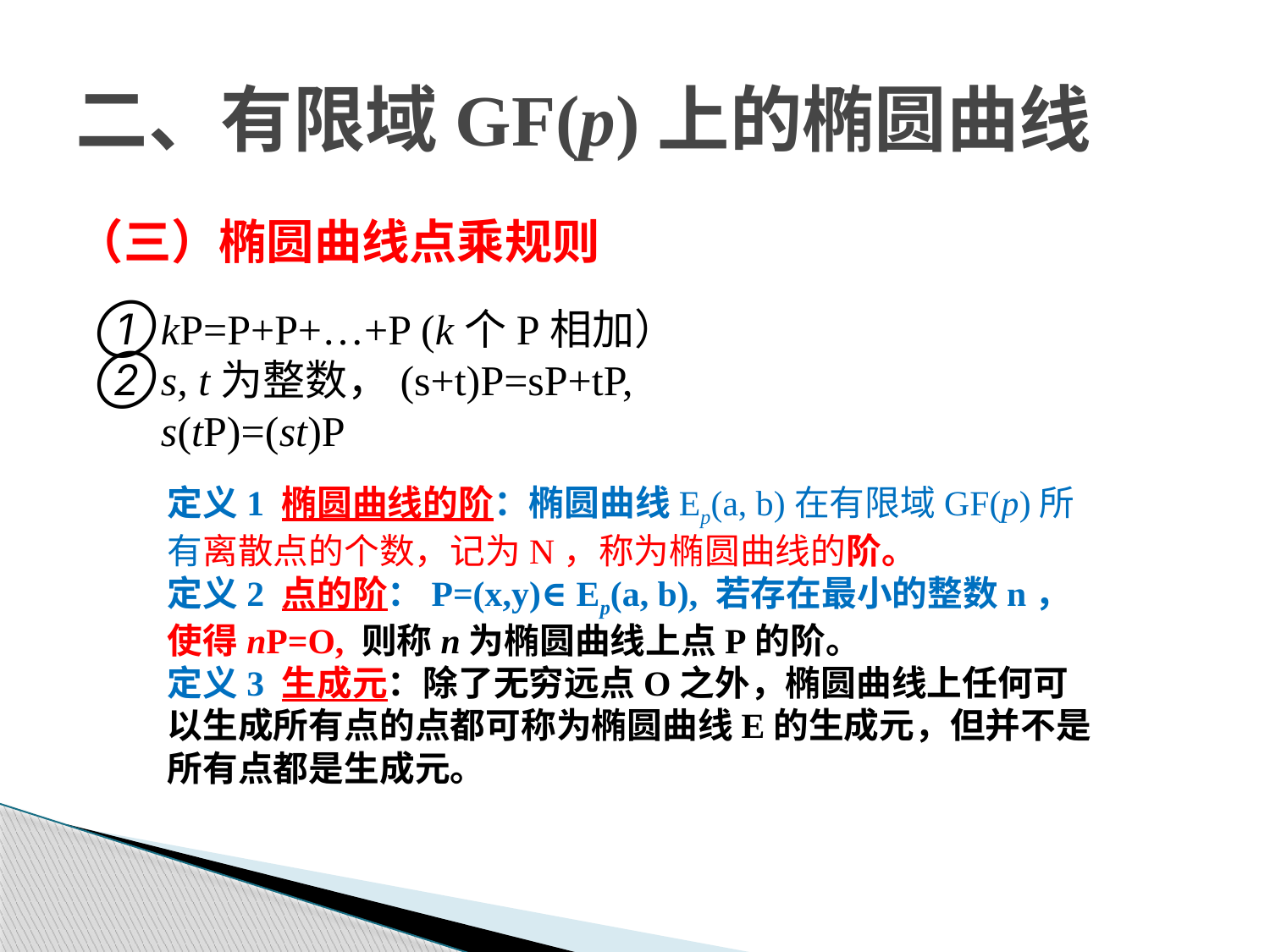

# 二、有限域GF(p)上的椭圆曲线
（三）椭圆曲线点乘规则
kP=P+P+…+P (k个P相加）
s, t为整数，(s+t)P=sP+tP,
s(tP)=(st)P
定义1 椭圆曲线的阶：椭圆曲线Ep(a, b)在有限域GF(p)所有离散点的个数，记为N，称为椭圆曲线的阶。
定义2 点的阶：P=(x,y)∈ Ep(a, b), 若存在最小的整数n，使得nP=O, 则称n为椭圆曲线上点P的阶。
定义3 生成元：除了无穷远点O之外，椭圆曲线上任何可以生成所有点的点都可称为椭圆曲线E的生成元，但并不是所有点都是生成元。